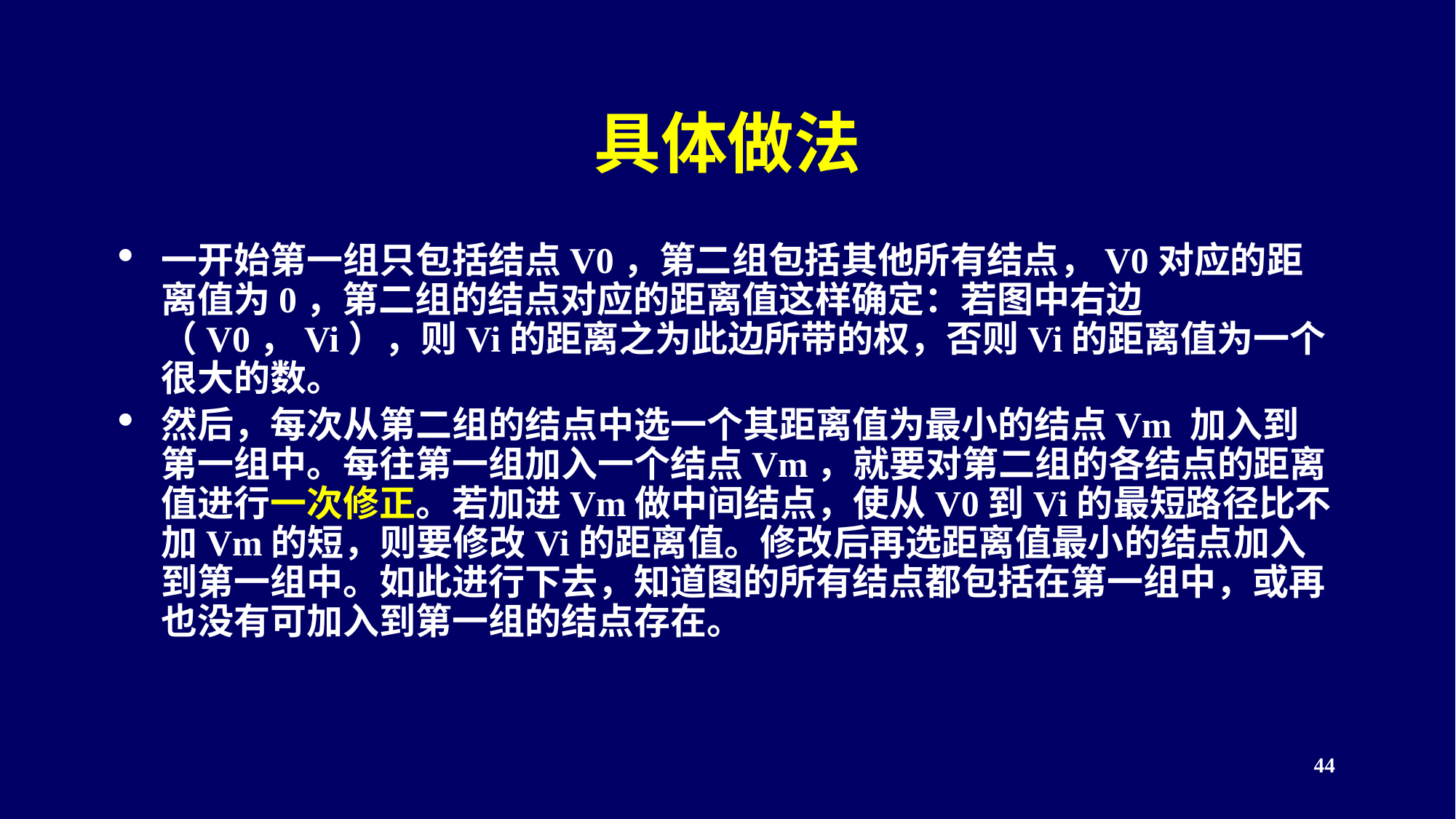

# 具体做法
一开始第一组只包括结点V0，第二组包括其他所有结点，V0对应的距离值为0，第二组的结点对应的距离值这样确定：若图中右边（V0，Vi），则Vi的距离之为此边所带的权，否则Vi的距离值为一个很大的数。
然后，每次从第二组的结点中选一个其距离值为最小的结点Vm 加入到第一组中。每往第一组加入一个结点Vm，就要对第二组的各结点的距离值进行一次修正。若加进Vm做中间结点，使从V0到Vi的最短路径比不加Vm的短，则要修改Vi的距离值。修改后再选距离值最小的结点加入到第一组中。如此进行下去，知道图的所有结点都包括在第一组中，或再也没有可加入到第一组的结点存在。
44